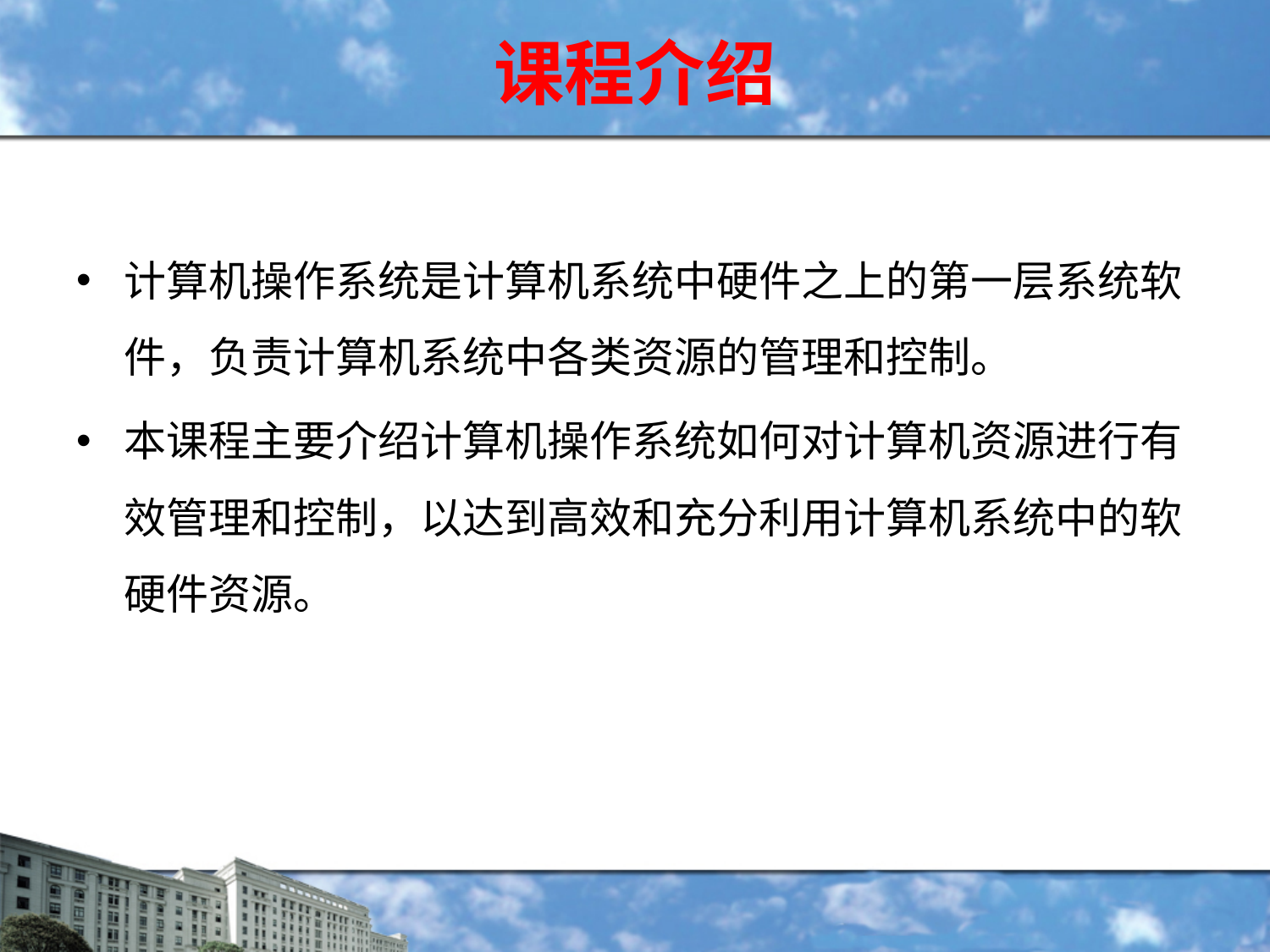

# 课程介绍
计算机操作系统是计算机系统中硬件之上的第一层系统软件，负责计算机系统中各类资源的管理和控制。
本课程主要介绍计算机操作系统如何对计算机资源进行有效管理和控制，以达到高效和充分利用计算机系统中的软硬件资源。